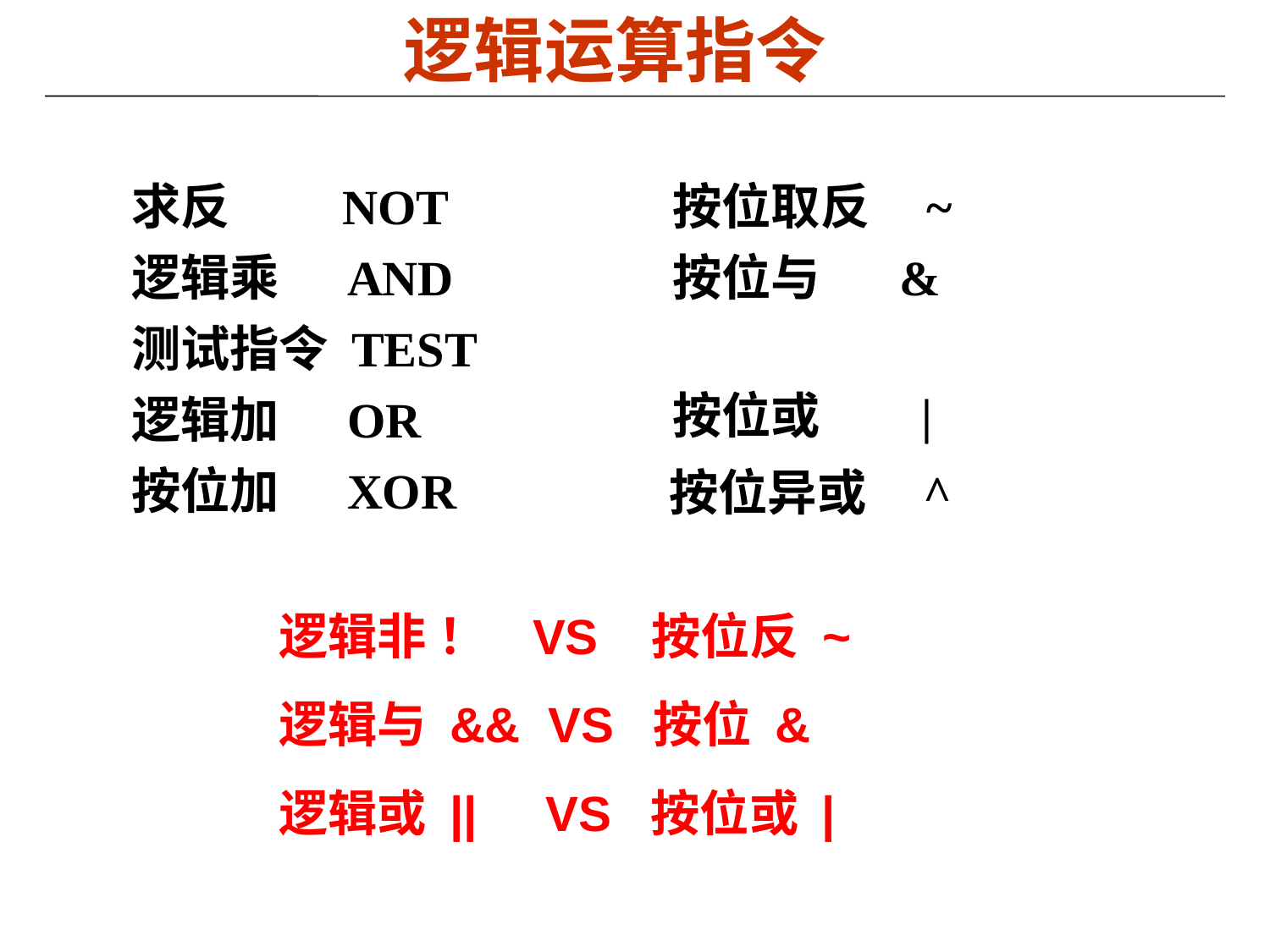

逻辑运算指令
求反         NOT
逻辑乘     AND
测试指令 TEST
逻辑加     OR
按位加     XOR
按位取反    ~
按位与      &
按位或        |
按位异或    ^
逻辑非 ！   VS   按位反 ~
逻辑与 &&  VS  按位 &
逻辑或 ||     VS  按位或 |